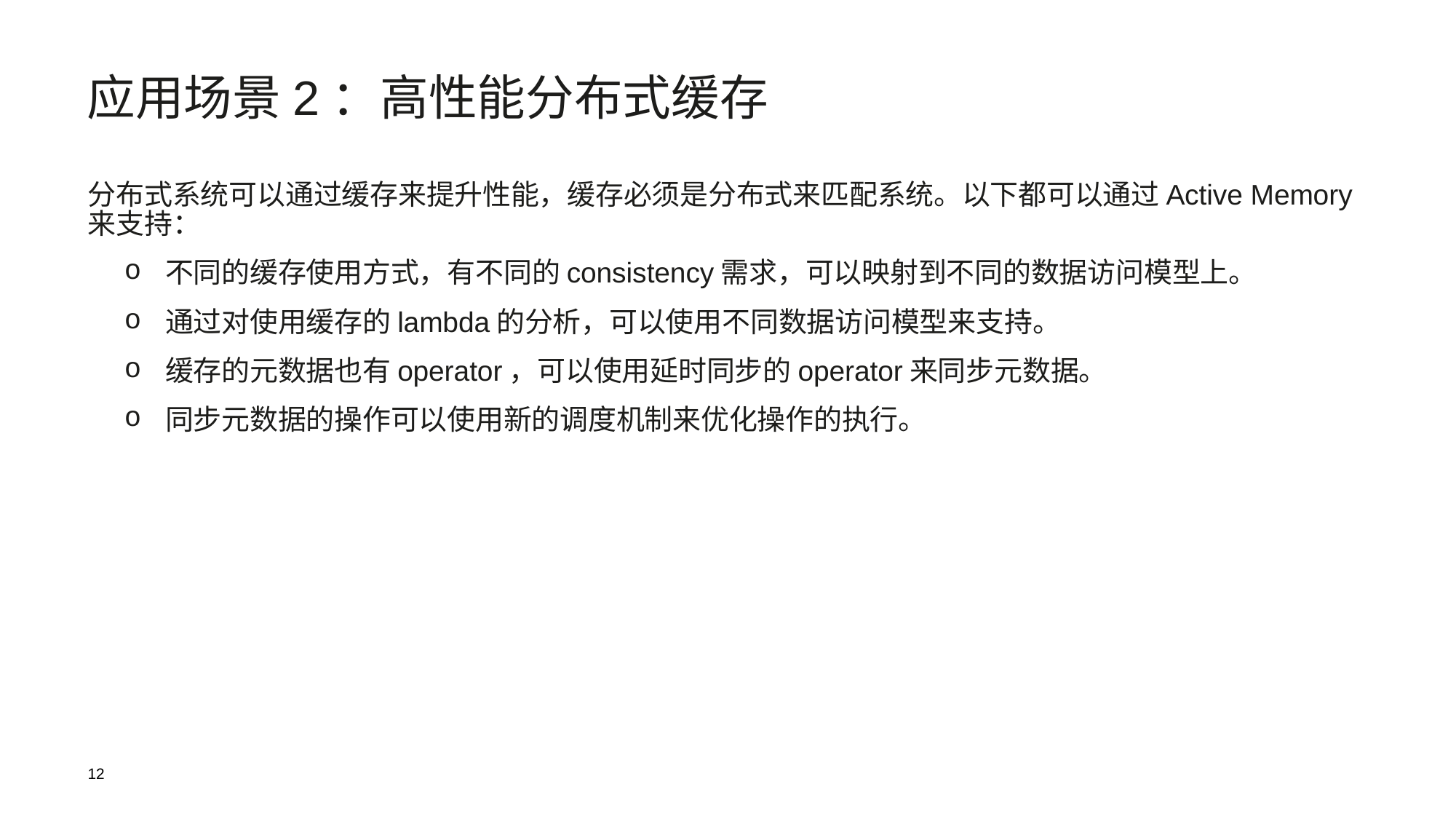

应用场景2：高性能分布式缓存

分布式系统可以通过缓存来提升性能，缓存必须是分布式来匹配系统。以下都可以通过Active Memory来支持：
不同的缓存使用方式，有不同的consistency需求，可以映射到不同的数据访问模型上。
通过对使用缓存的lambda的分析，可以使用不同数据访问模型来支持。
缓存的元数据也有operator，可以使用延时同步的operator来同步元数据。
同步元数据的操作可以使用新的调度机制来优化操作的执行。

12